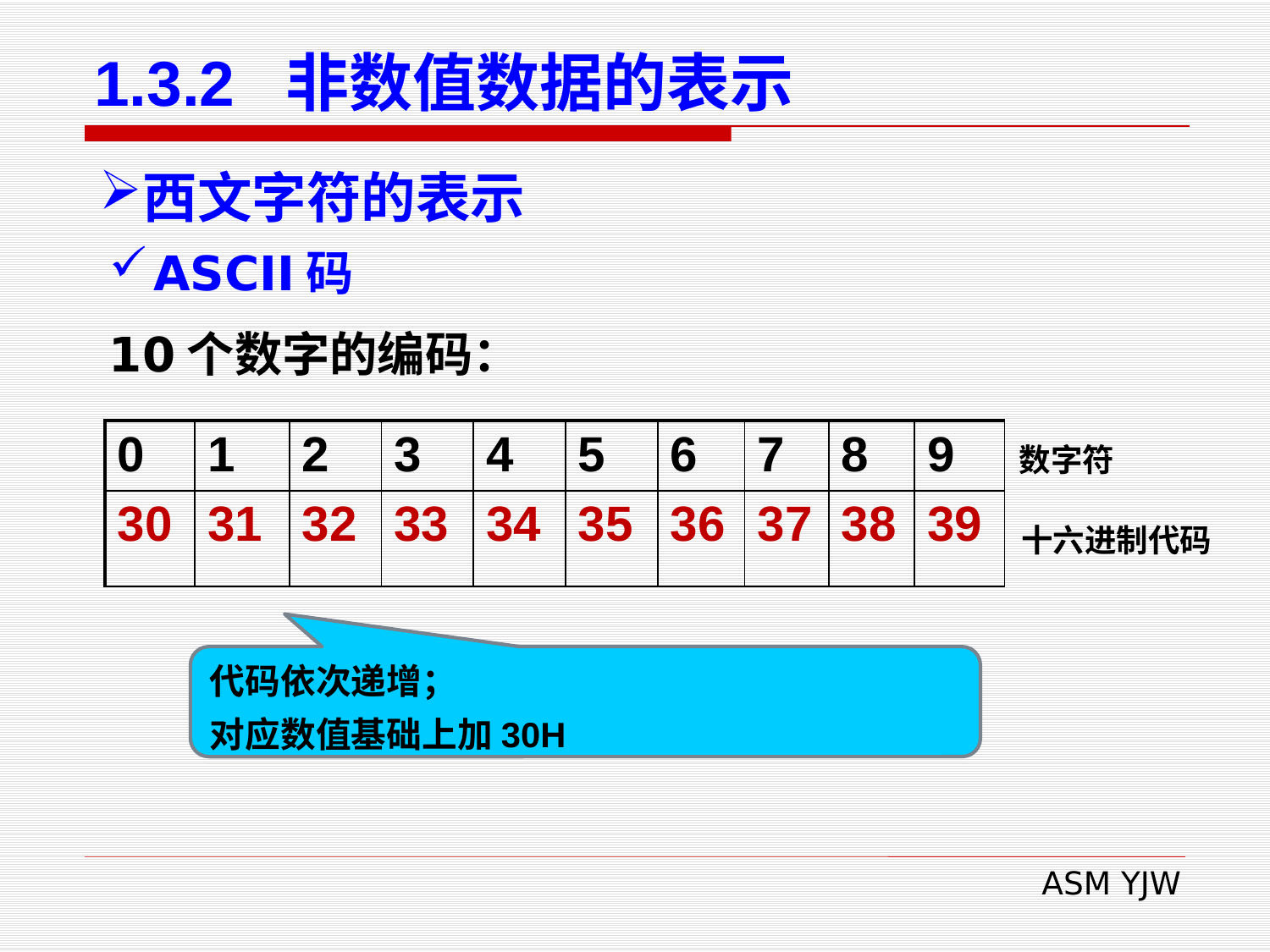

# 1.3.2  非数值数据的表示
西文字符的表示
ASCII码
10个数字的编码：
| 0 | 1 | 2 | 3 | 4 | 5 | 6 | 7 | 8 | 9 |
| --- | --- | --- | --- | --- | --- | --- | --- | --- | --- |
| 30 | 31 | 32 | 33 | 34 | 35 | 36 | 37 | 38 | 39 |
数字符
十六进制代码
代码依次递增；
对应数值基础上加30H